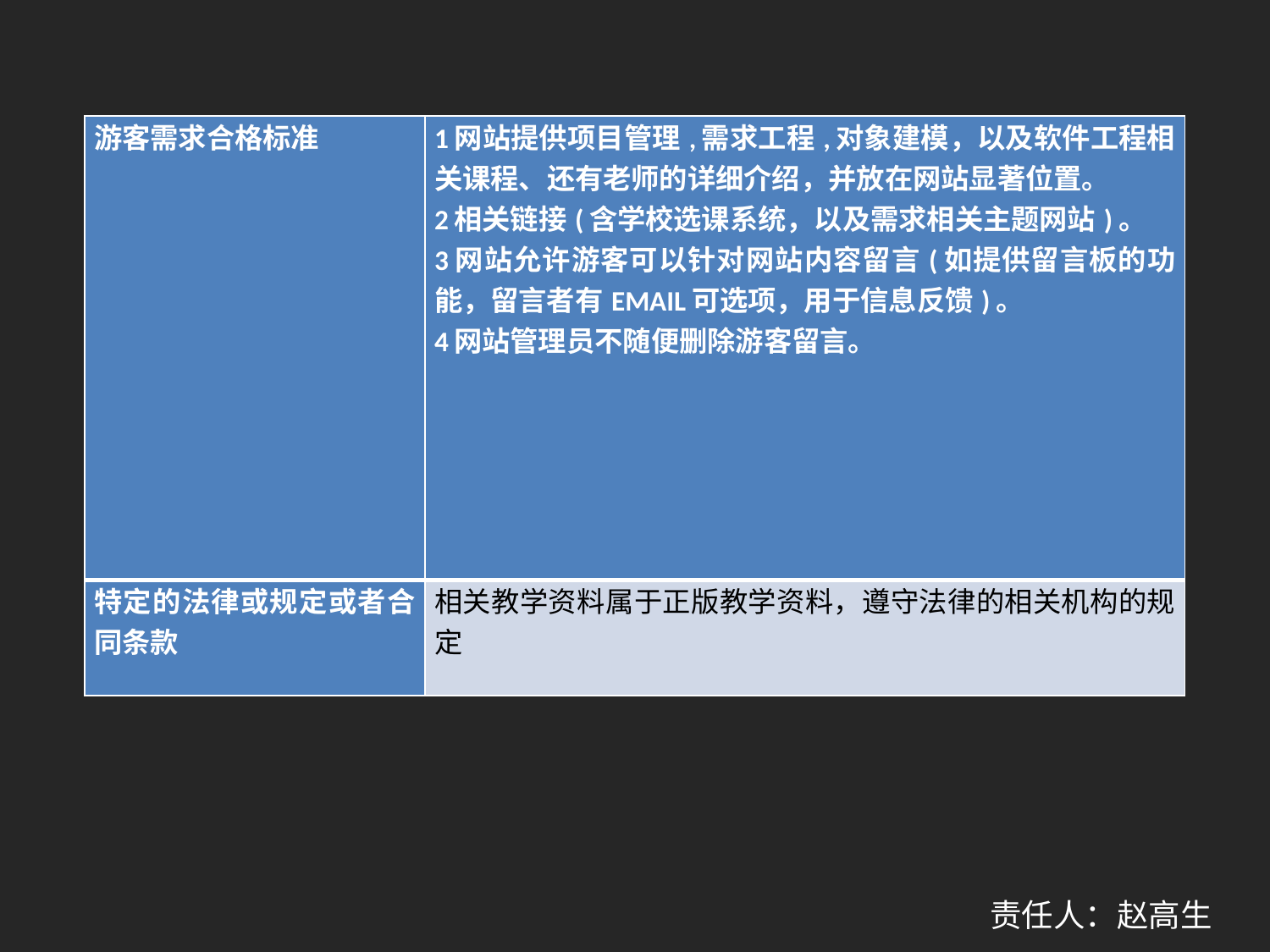

| 游客需求合格标准 | 1网站提供项目管理,需求工程,对象建模，以及软件工程相关课程、还有老师的详细介绍，并放在网站显著位置。 2相关链接(含学校选课系统，以及需求相关主题网站)。 3网站允许游客可以针对网站内容留言(如提供留言板的功能，留言者有EMAIL可选项，用于信息反馈)。 4网站管理员不随便删除游客留言。 |
| --- | --- |
| 特定的法律或规定或者合同条款 | 相关教学资料属于正版教学资料，遵守法律的相关机构的规定 |
责任人：赵高生